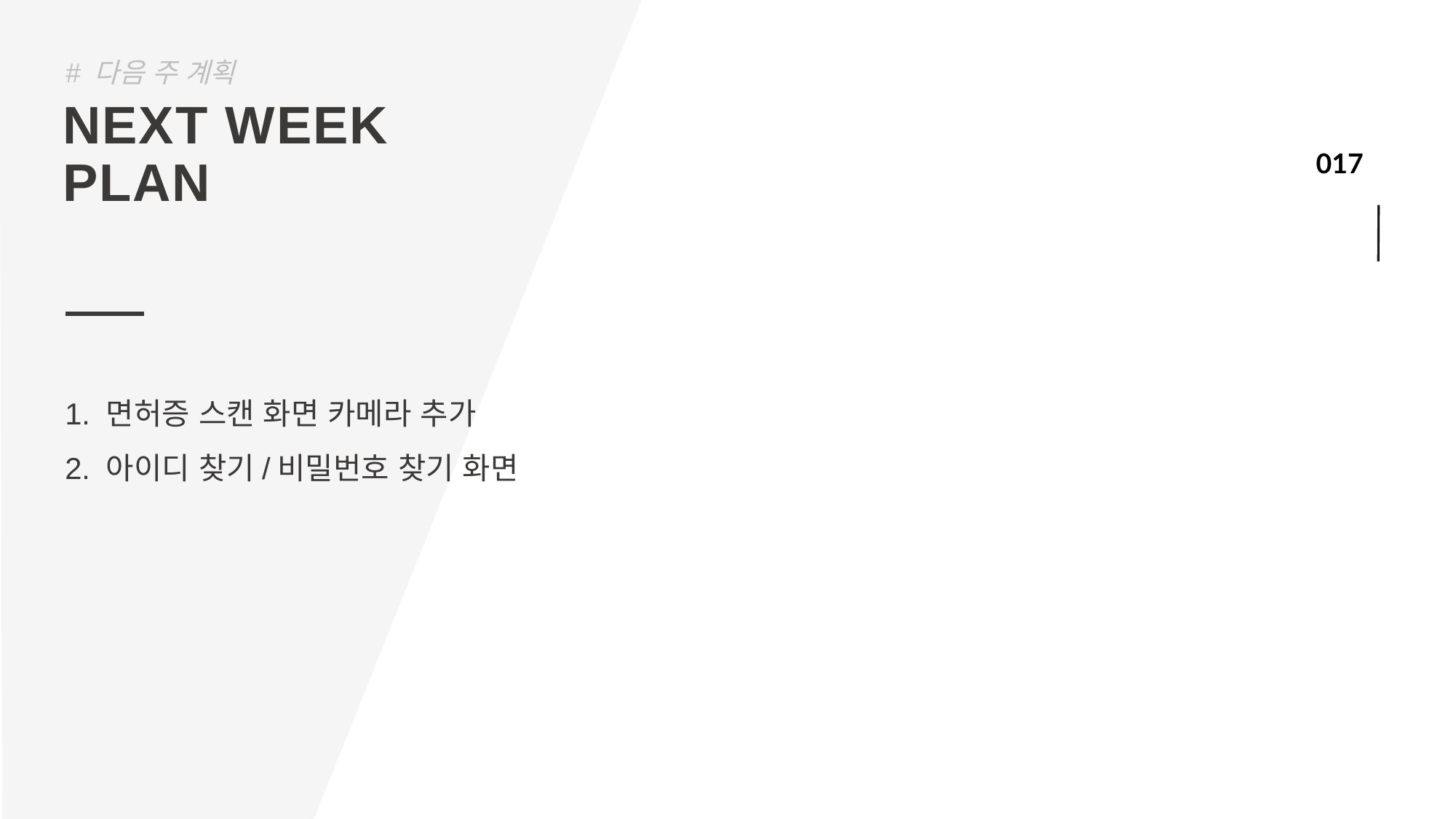

# 다음 주 계획
NEXT WEEK
PLAN
면허증 스캔 화면 카메라 추가
아이디 찾기/비밀번호 찾기 화면